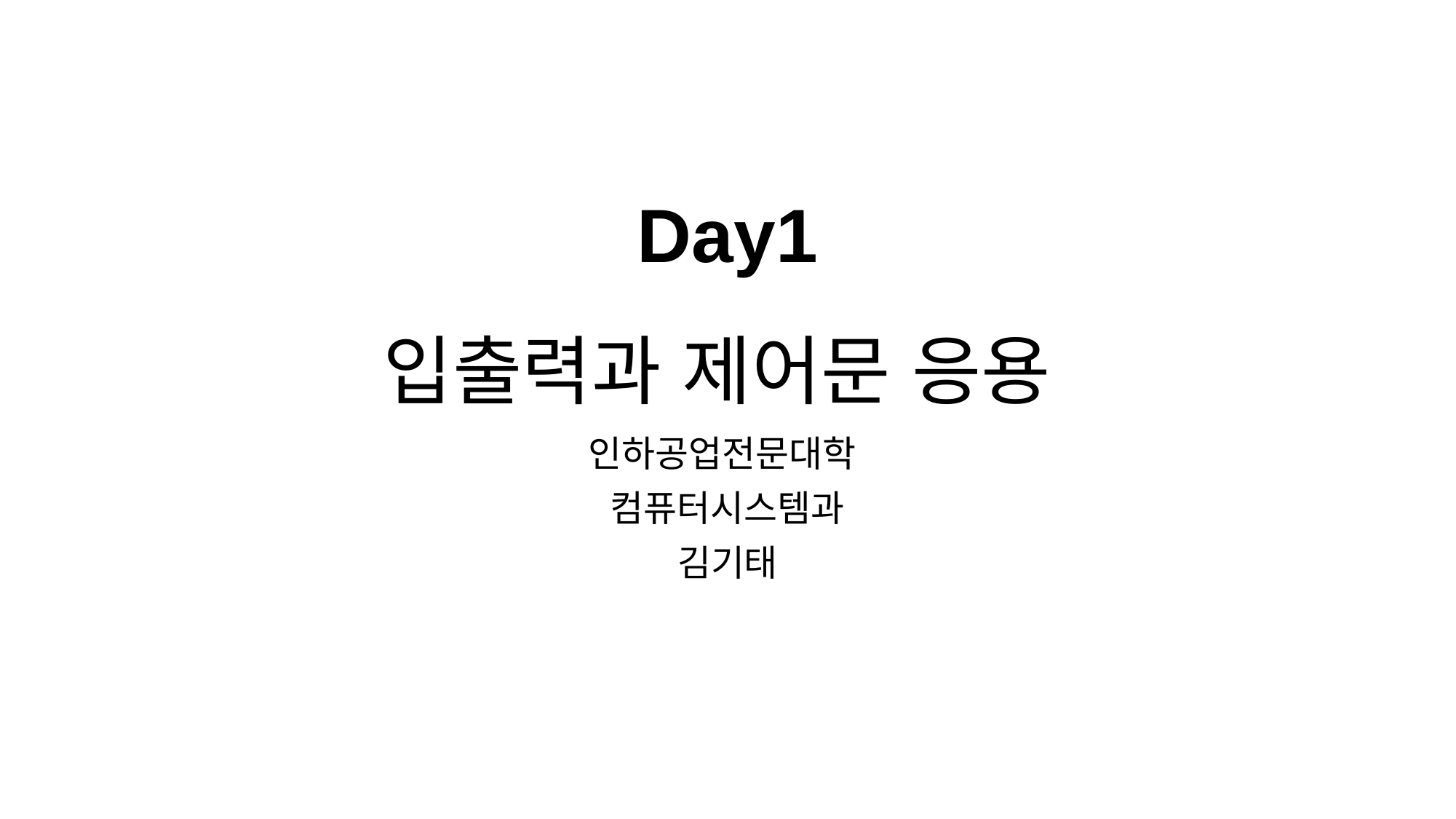

# Day1 입출력과 제어문 응용
인하공업전문대학
컴퓨터시스템과
김기태